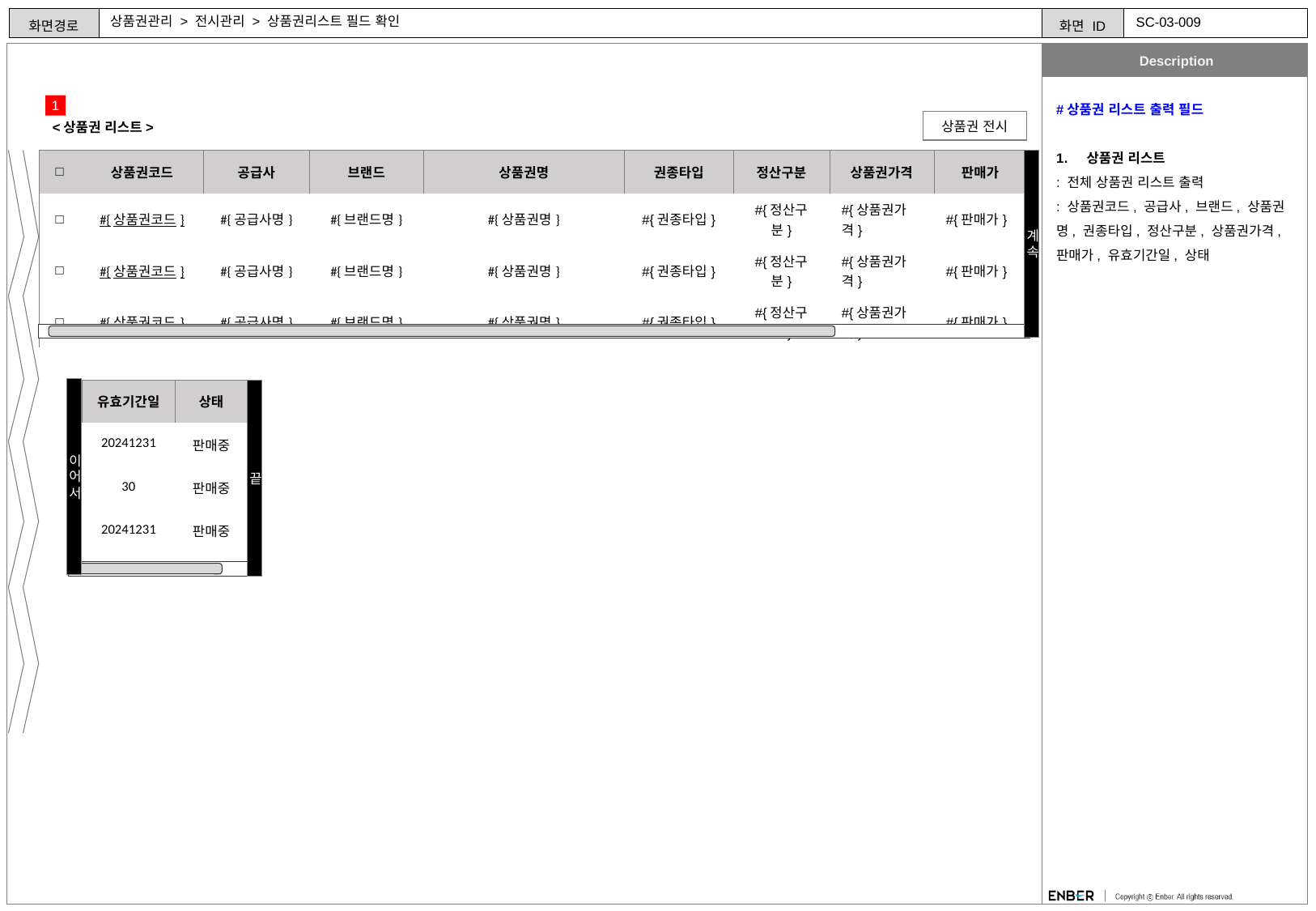

# 상품권관리 > 전시관리 > 상품권리스트 필드 확인
SC-03-009

#상품권 리스트 출력 필드

상품권 리스트
: 전체 상품권 리스트 출력
: 상품권코드, 공급사, 브랜드, 상품권명, 권종타입, 정산구분, 상품권가격, 판매가, 유효기간일, 상태
1
상품권 전시
<상품권 리스트>

| □ | 상품권코드 | 공급사 | 브랜드 | 상품권명 | 권종타입 | 정산구분 | 상품권가격 | 판매가 |
| --- | --- | --- | --- | --- | --- | --- | --- | --- |
| □ | #{상품권코드} | #{공급사명} | #{브랜드명} | #{상품권명} | #{권종타입} | #{정산구분} | #{상품권가격} | #{판매가} |
| □ | #{상품권코드} | #{공급사명} | #{브랜드명} | #{상품권명} | #{권종타입} | #{정산구분} | #{상품권가격} | #{판매가} |
| □ | #{상품권코드} | #{공급사명} | #{브랜드명} | #{상품권명} | #{권종타입} | #{정산구분} | #{상품권가격} | #{판매가} |
계속
이어서
| 유효기간일 | 상태 |
| --- | --- |
| 20241231 | 판매중 |
| 30 | 판매중 |
| 20241231 | 판매중 |
끝